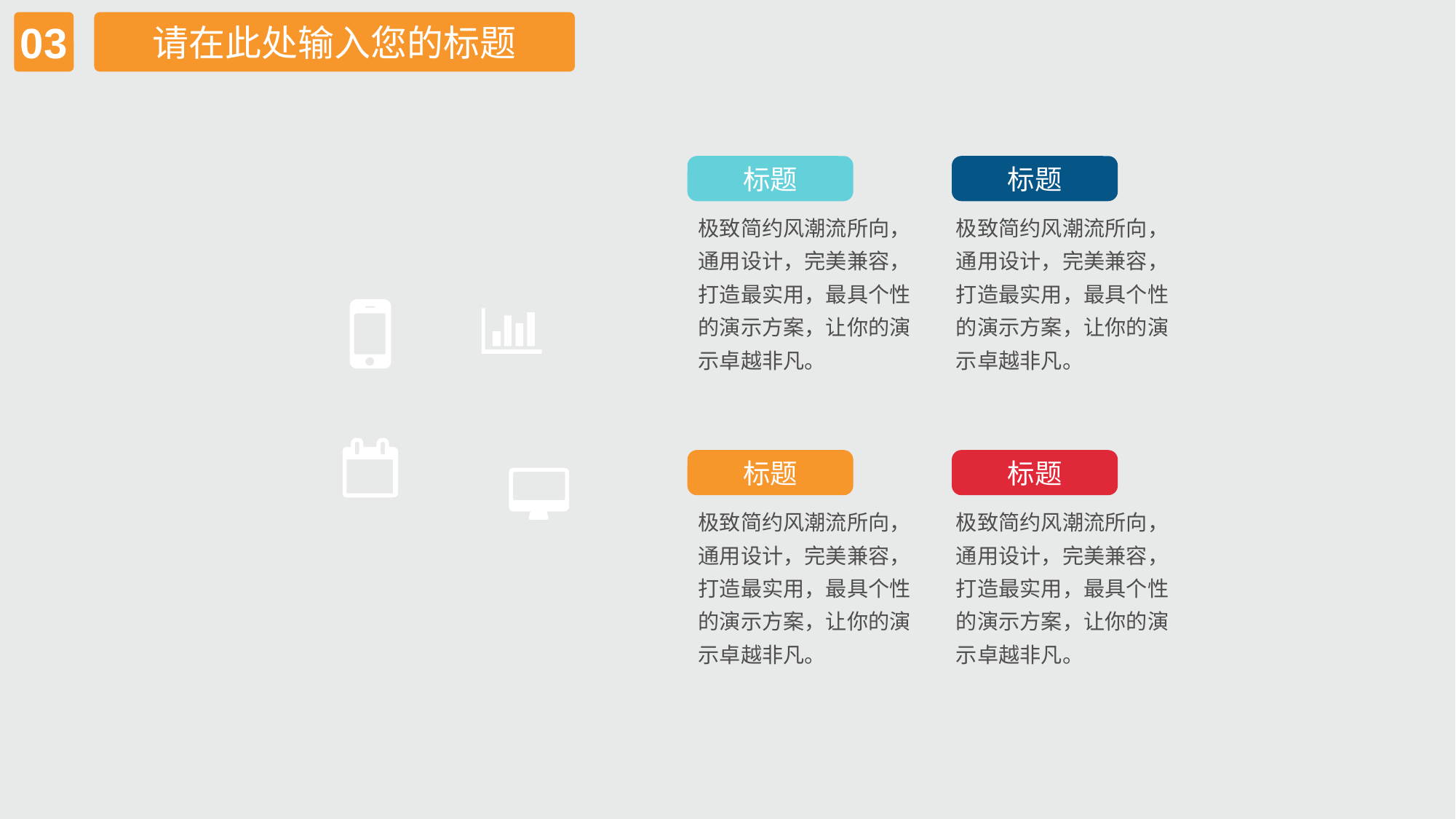

03
请在此处输入您的标题
标题
标题
极致简约风潮流所向，通用设计，完美兼容，打造最实用，最具个性的演示方案，让你的演示卓越非凡。
极致简约风潮流所向，通用设计，完美兼容，打造最实用，最具个性的演示方案，让你的演示卓越非凡。

标题
标题

极致简约风潮流所向，通用设计，完美兼容，打造最实用，最具个性的演示方案，让你的演示卓越非凡。
极致简约风潮流所向，通用设计，完美兼容，打造最实用，最具个性的演示方案，让你的演示卓越非凡。